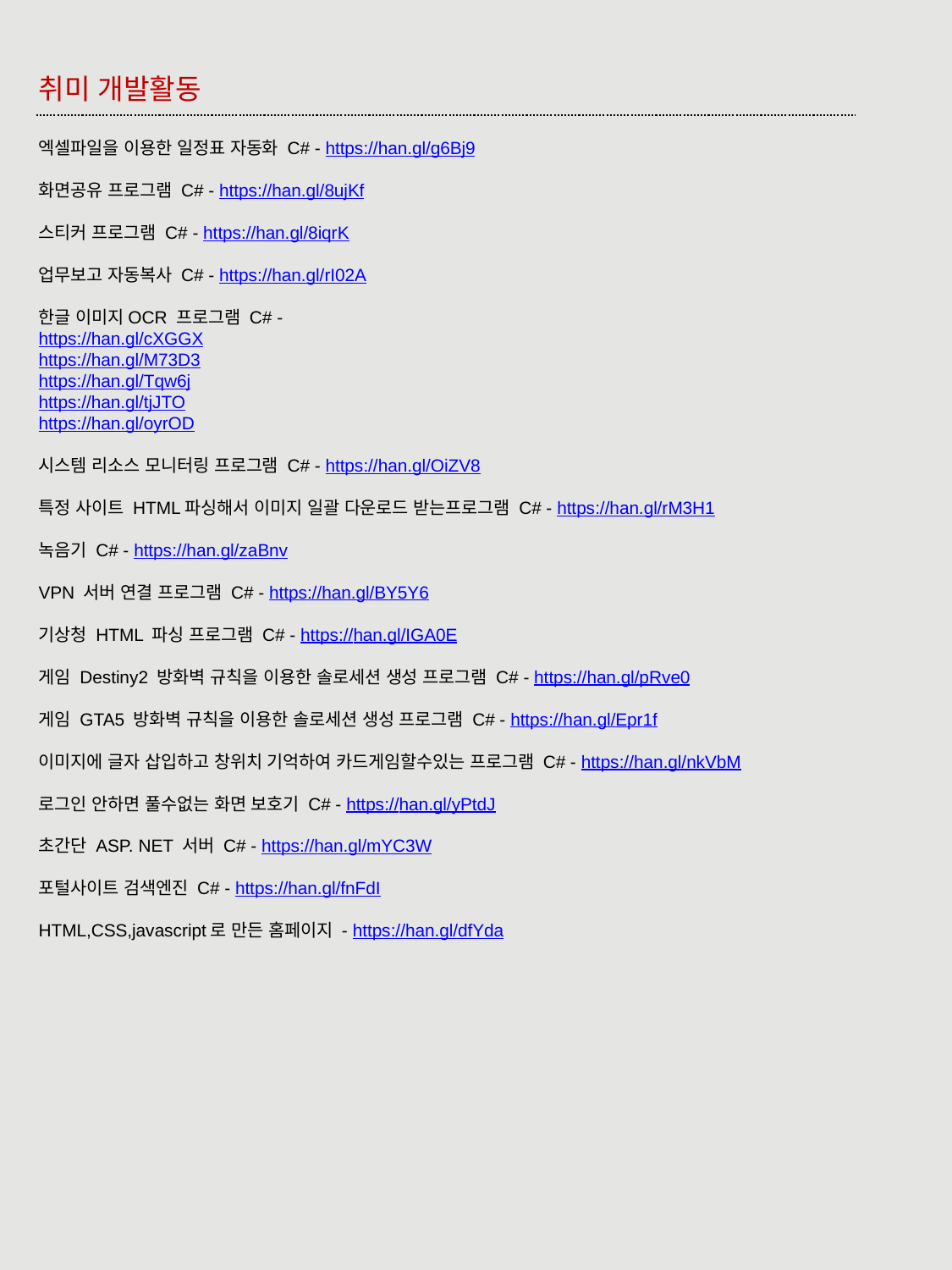

취미 개발활동
엑셀파일을 이용한 일정표 자동화 C# - https://han.gl/g6Bj9

화면공유 프로그램 C# - https://han.gl/8ujKf

스티커 프로그램 C# - https://han.gl/8iqrK

업무보고 자동복사 C# - https://han.gl/rI02A

한글 이미지OCR 프로그램 C# -
https://han.gl/cXGGX
https://han.gl/M73D3
https://han.gl/Tqw6j
https://han.gl/tjJTO
https://han.gl/oyrOD

시스템 리소스 모니터링 프로그램 C# - https://han.gl/OiZV8

특정 사이트 HTML파싱해서 이미지 일괄 다운로드 받는프로그램 C# - https://han.gl/rM3H1

녹음기 C# - https://han.gl/zaBnv

VPN 서버 연결 프로그램 C# - https://han.gl/BY5Y6

기상청 HTML 파싱 프로그램 C# - https://han.gl/IGA0E

게임 Destiny2 방화벽 규칙을 이용한 솔로세션 생성 프로그램 C# - https://han.gl/pRve0

게임 GTA5 방화벽 규칙을 이용한 솔로세션 생성 프로그램 C# - https://han.gl/Epr1f

이미지에 글자 삽입하고 창위치 기억하여 카드게임할수있는 프로그램 C# - https://han.gl/nkVbM

로그인 안하면 풀수없는 화면 보호기 C# - https://han.gl/yPtdJ

초간단 ASP. NET 서버 C# - https://han.gl/mYC3W

포털사이트 검색엔진 C# - https://han.gl/fnFdI

HTML,CSS,javascript로 만든 홈페이지 - https://han.gl/dfYda